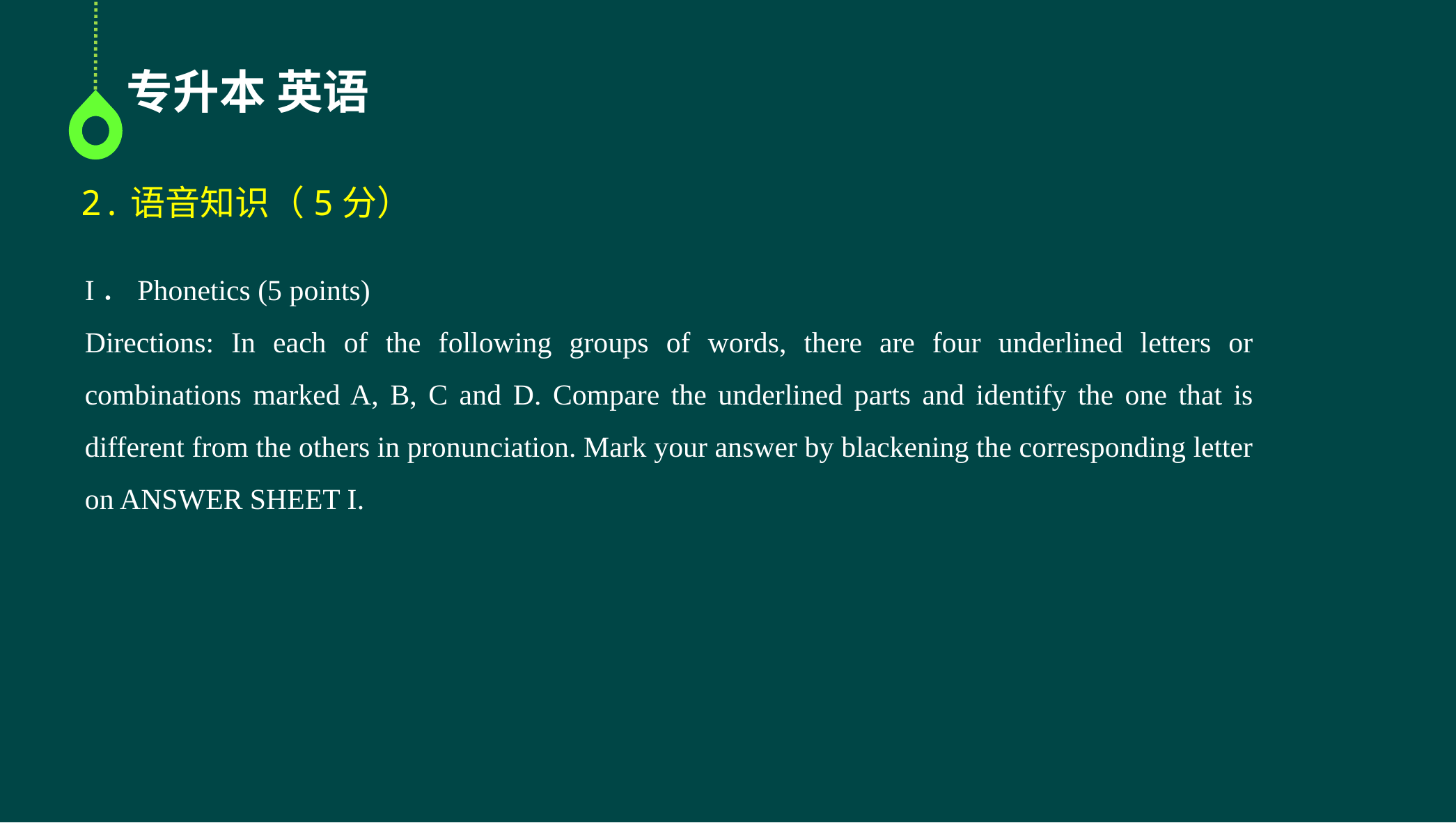

专升本 英语
2.语音知识（5分）
I．Phonetics (5 points)
Directions: In each of the following groups of words, there are four underlined letters or combinations marked A, B, C and D. Compare the underlined parts and identify the one that is different from the others in pronunciation. Mark your answer by blackening the corresponding letter on ANSWER SHEET I.